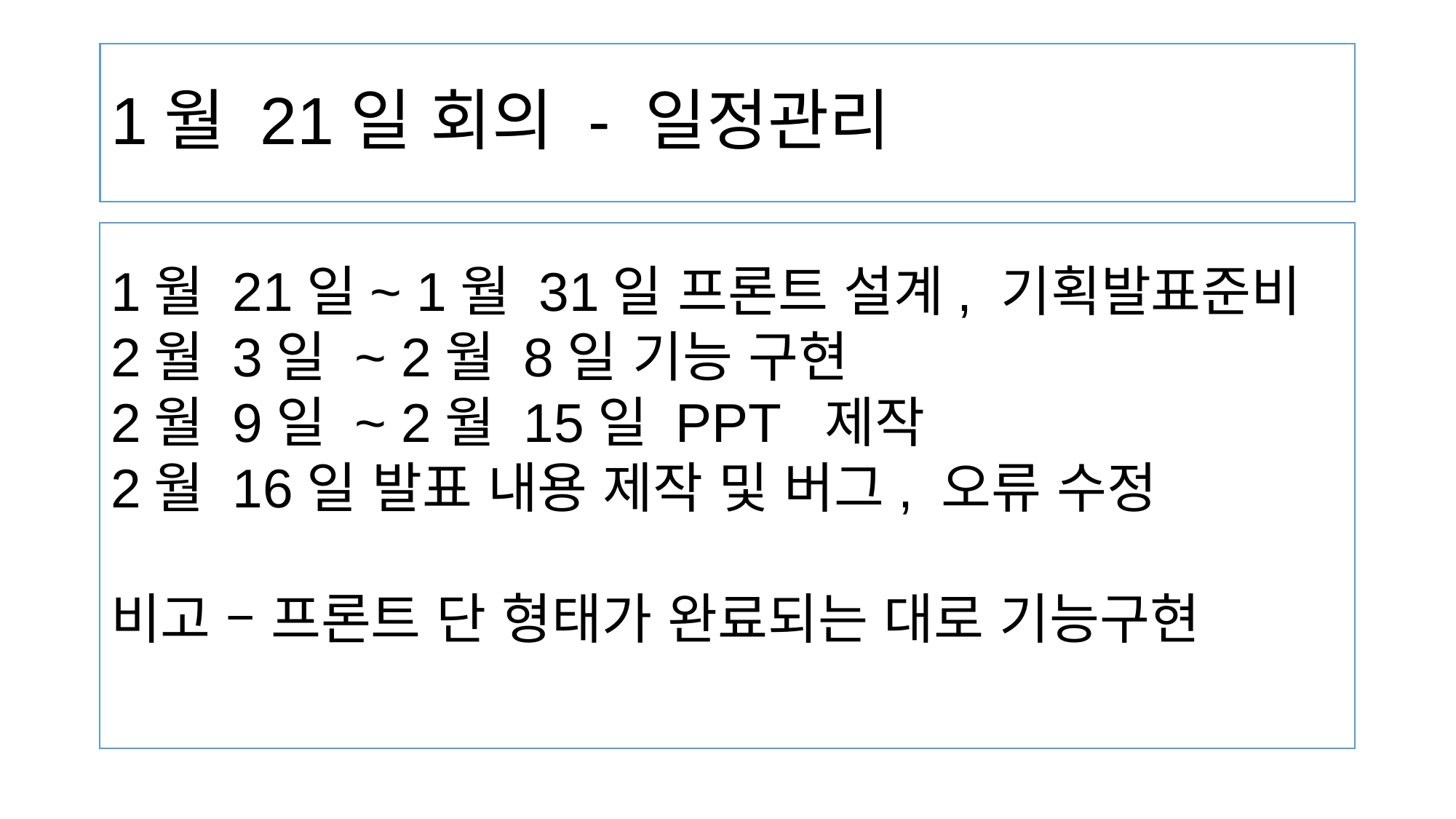

# 1월 21일 회의 - 일정관리
1월 21일~ 1월 31일 프론트 설계, 기획발표준비
2월 3일 ~ 2월 8일 기능 구현
2월 9일 ~ 2월 15일 PPT  제작
2월 16일 발표 내용 제작 및 버그, 오류 수정

비고 – 프론트 단 형태가 완료되는 대로 기능구현